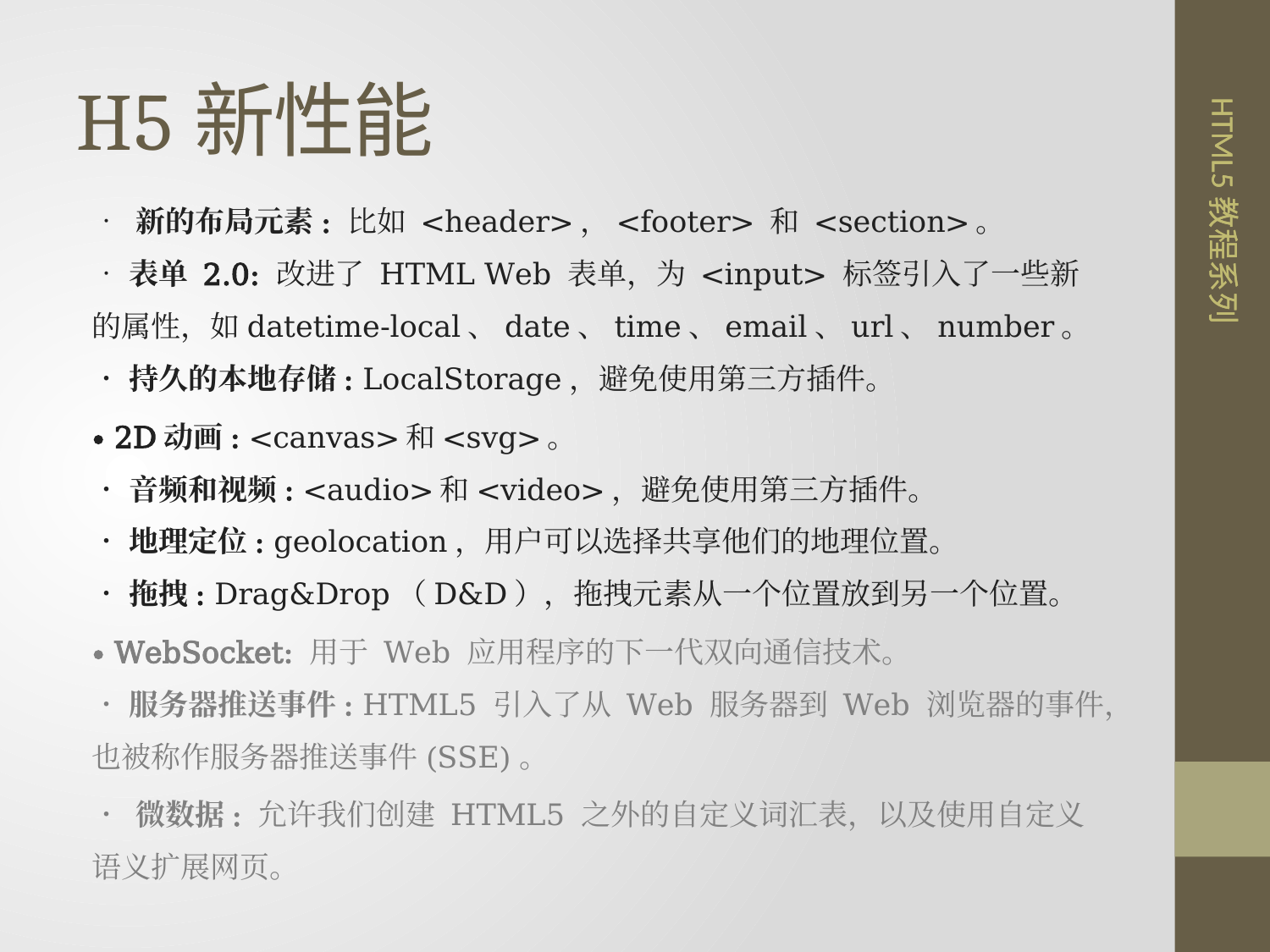

# H5新性能
• 新的布局元素: 比如 <header>，<footer> 和 <section>。
• 表单 2.0: 改进了 HTML Web 表单，为 <input> 标签引入了一些新的属性，如datetime-local、date、time、email、url、number。
• 持久的本地存储: LocalStorage，避免使用第三方插件。
• 2D动画: <canvas>和<svg>。
• 音频和视频: <audio>和<video>，避免使用第三方插件。
• 地理定位: geolocation，用户可以选择共享他们的地理位置。
• 拖拽: Drag&Drop（D&D），拖拽元素从一个位置放到另一个位置。
• WebSocket: 用于 Web 应用程序的下一代双向通信技术。
• 服务器推送事件: HTML5 引入了从 Web 服务器到 Web 浏览器的事件，也被称作服务器推送事件(SSE)。
• 微数据: 允许我们创建 HTML5 之外的自定义词汇表，以及使用自定义语义扩展网页。